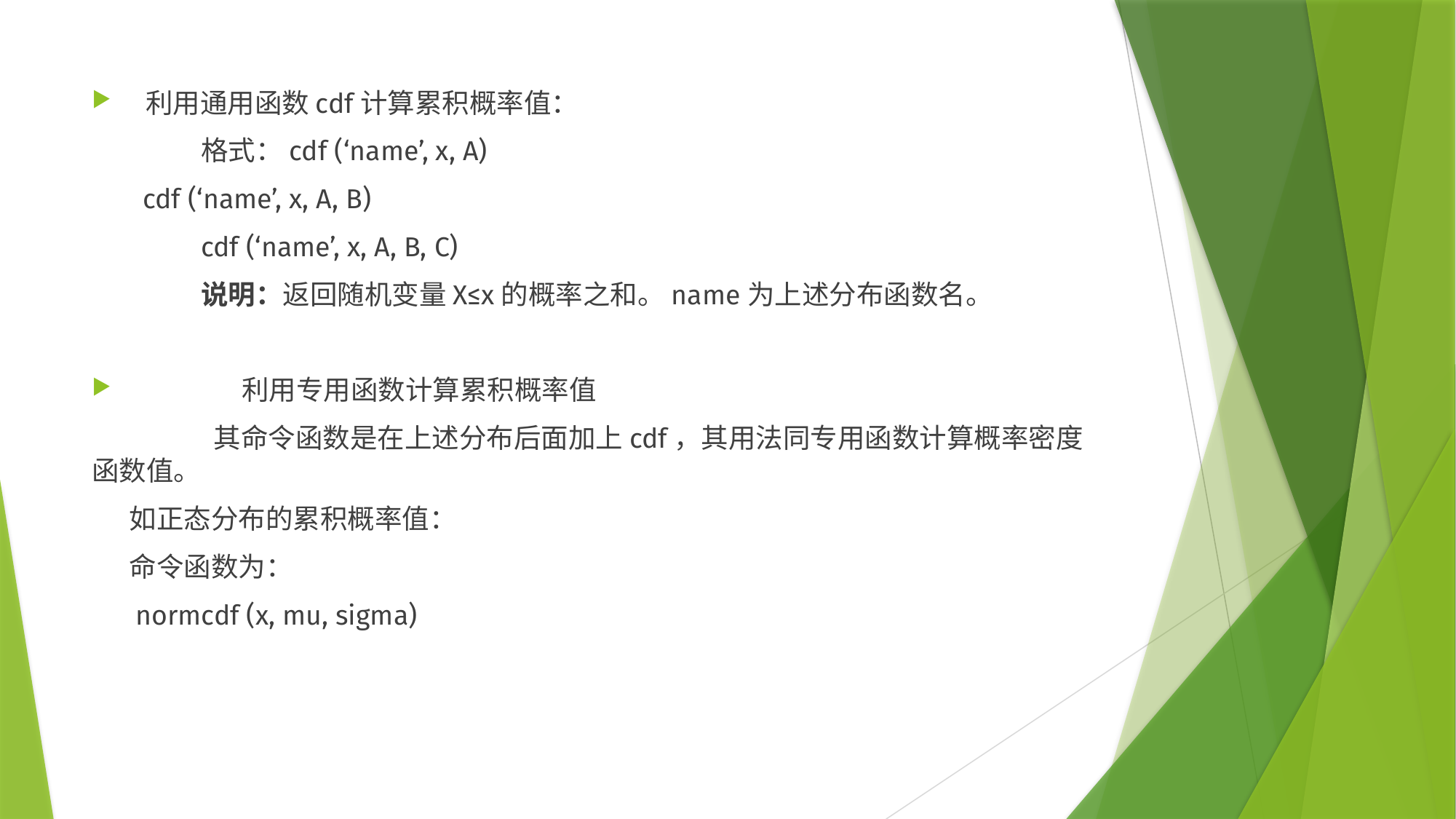

利用通用函数cdf计算累积概率值：
	格式：cdf (‘name’, x, A)
       cdf (‘name’, x, A, B)
      	cdf (‘name’, x, A, B, C)
	说明：返回随机变量X≤x的概率之和。name为上述分布函数名。

	利用专用函数计算累积概率值
	 其命令函数是在上述分布后面加上cdf，其用法同专用函数计算概率密度函数值。
     如正态分布的累积概率值：
     命令函数为：
      normcdf (x, mu, sigma)